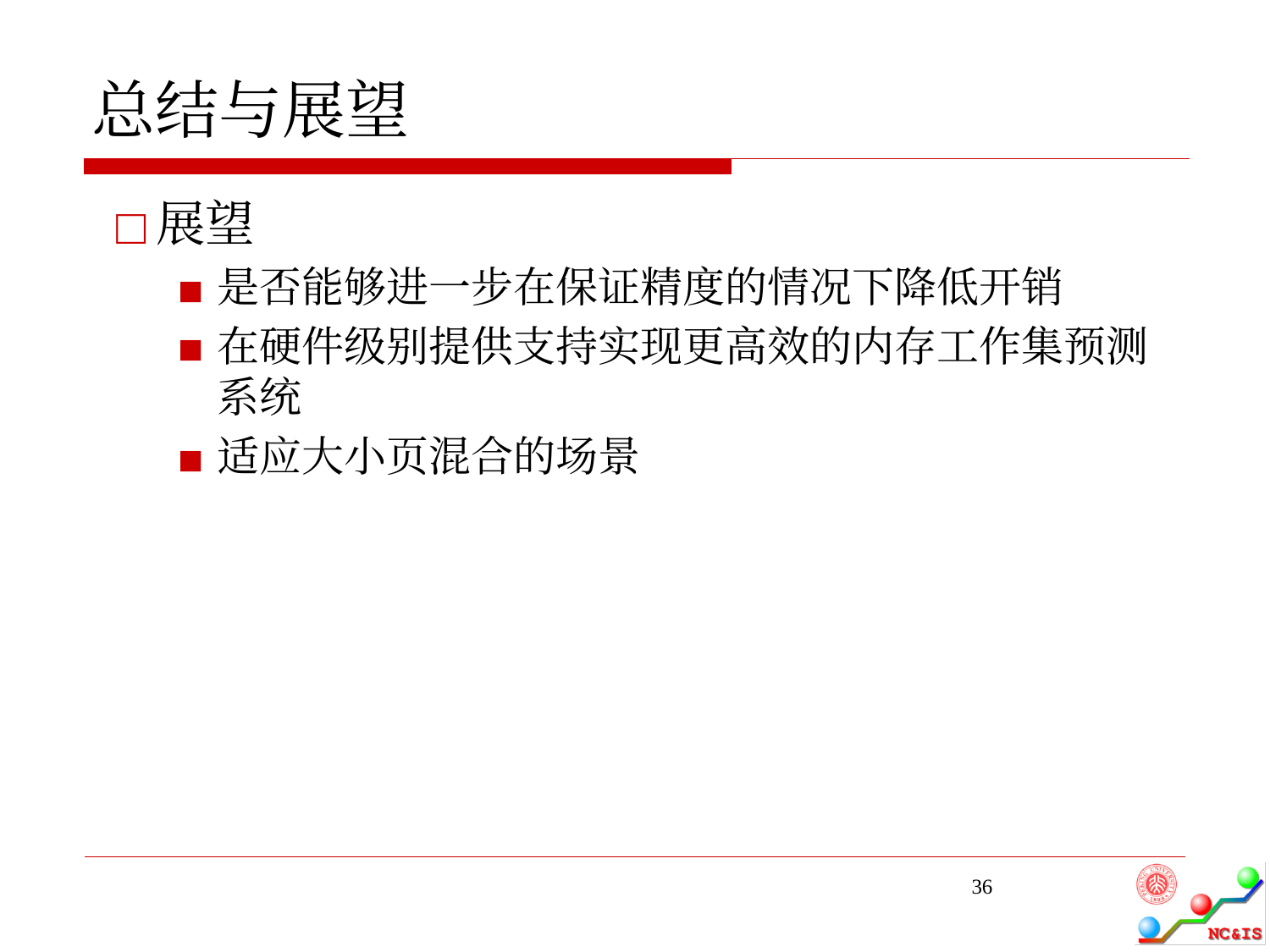

# 总结与展望
展望
是否能够进一步在保证精度的情况下降低开销
在硬件级别提供支持实现更高效的内存工作集预测系统
适应大小页混合的场景
36